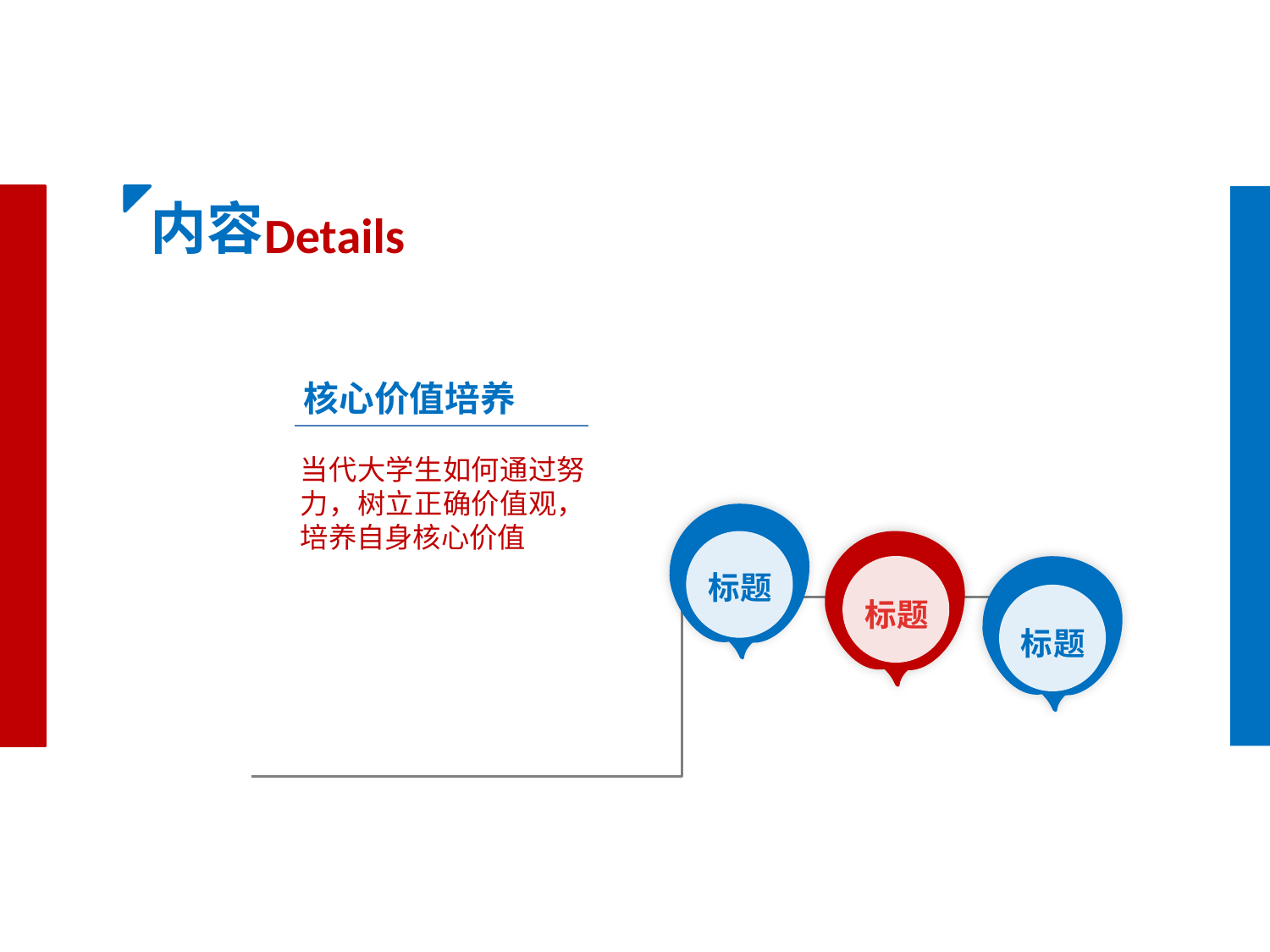

内容
Details
核心价值培养
当代大学生如何通过努力，树立正确价值观，培养自身核心价值

标题

标题

标题